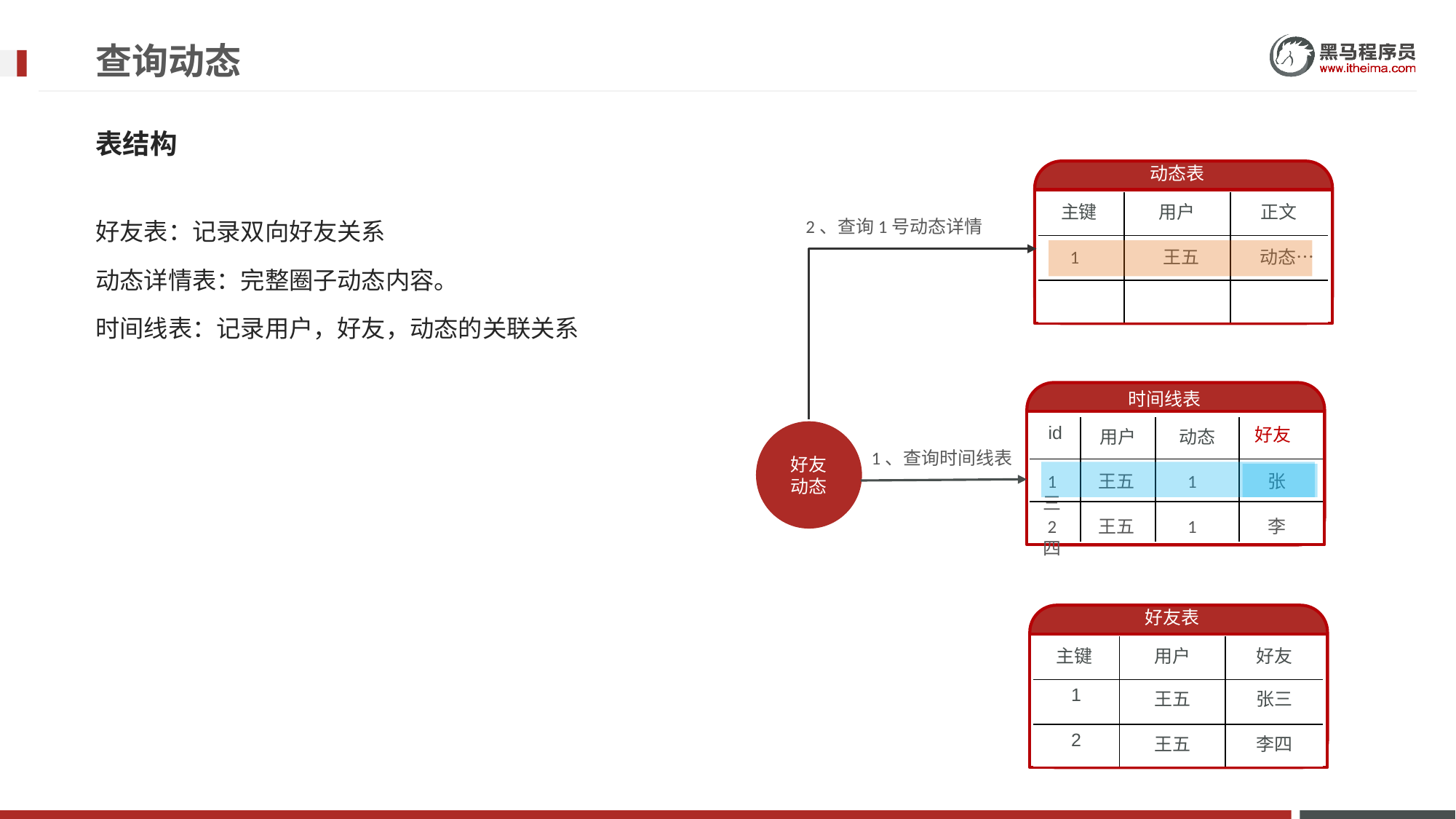

# 查询动态
表结构
动态表

| 主键 | 用户 | 正文 |
| --- | --- | --- |
|  |  |  |
|  |  |  |
好友表：记录双向好友关系
动态详情表：完整圈子动态内容。
时间线表：记录用户，好友，动态的关联关系

2、查询1号动态详情

1                   王五               动态…
时间线表

| id | 用户 | 动态 |  |
| --- | --- | --- | --- |
|  |  |  |  |
|  |  |  |  |
  好友
好友动态
1、查询时间线表

 1         王五            1                张三
 2         王五            1                李四
好友表

| 主键 | 用户 | 好友 |
| --- | --- | --- |
| 1 | 王五 | 张三 |
| 2 | 王五 | 李四 |